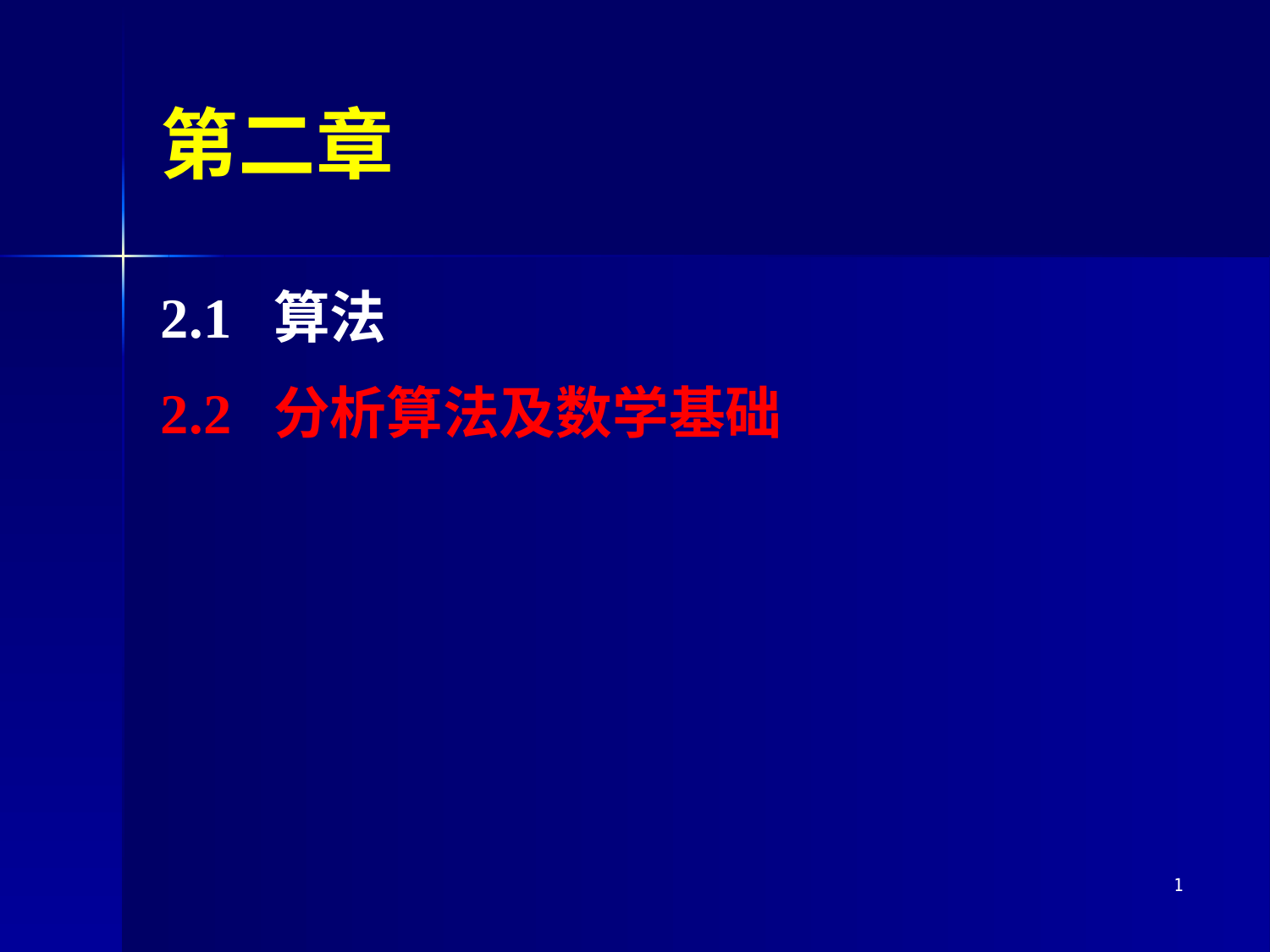

# 第二章
2.1  算法
2.2  分析算法及数学基础
1